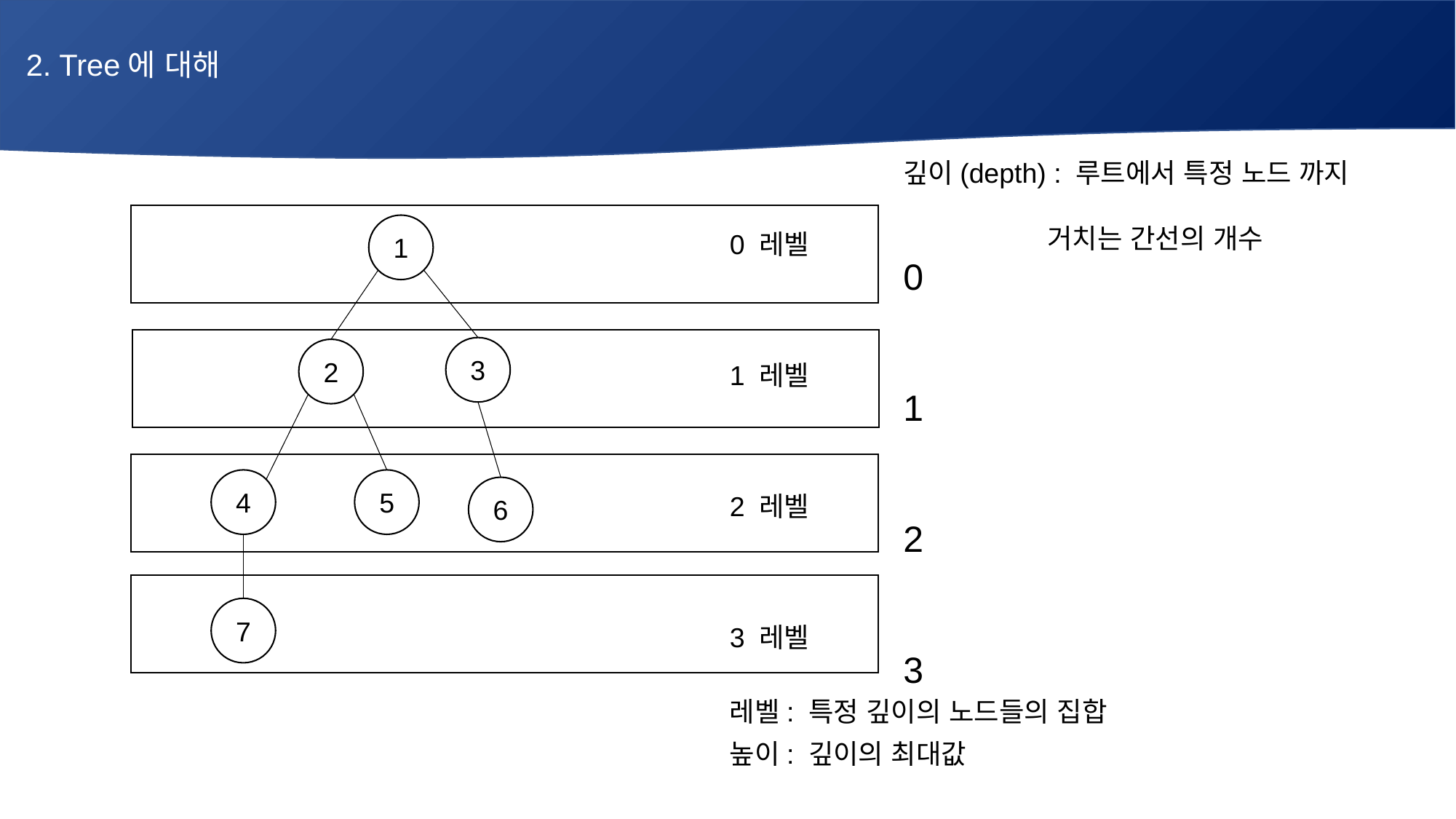

2. Tree에 대해
# 매주 1 과제 LV2
깊이(depth) : 루트에서 특정 노드 까지
                  거치는 간선의 개수
0

1

2

3

1
0 레벨

1 레벨

2 레벨

3 레벨

레벨: 특정 깊이의 노드들의 집합

높이: 깊이의 최대값

3
2

4
5
6

7